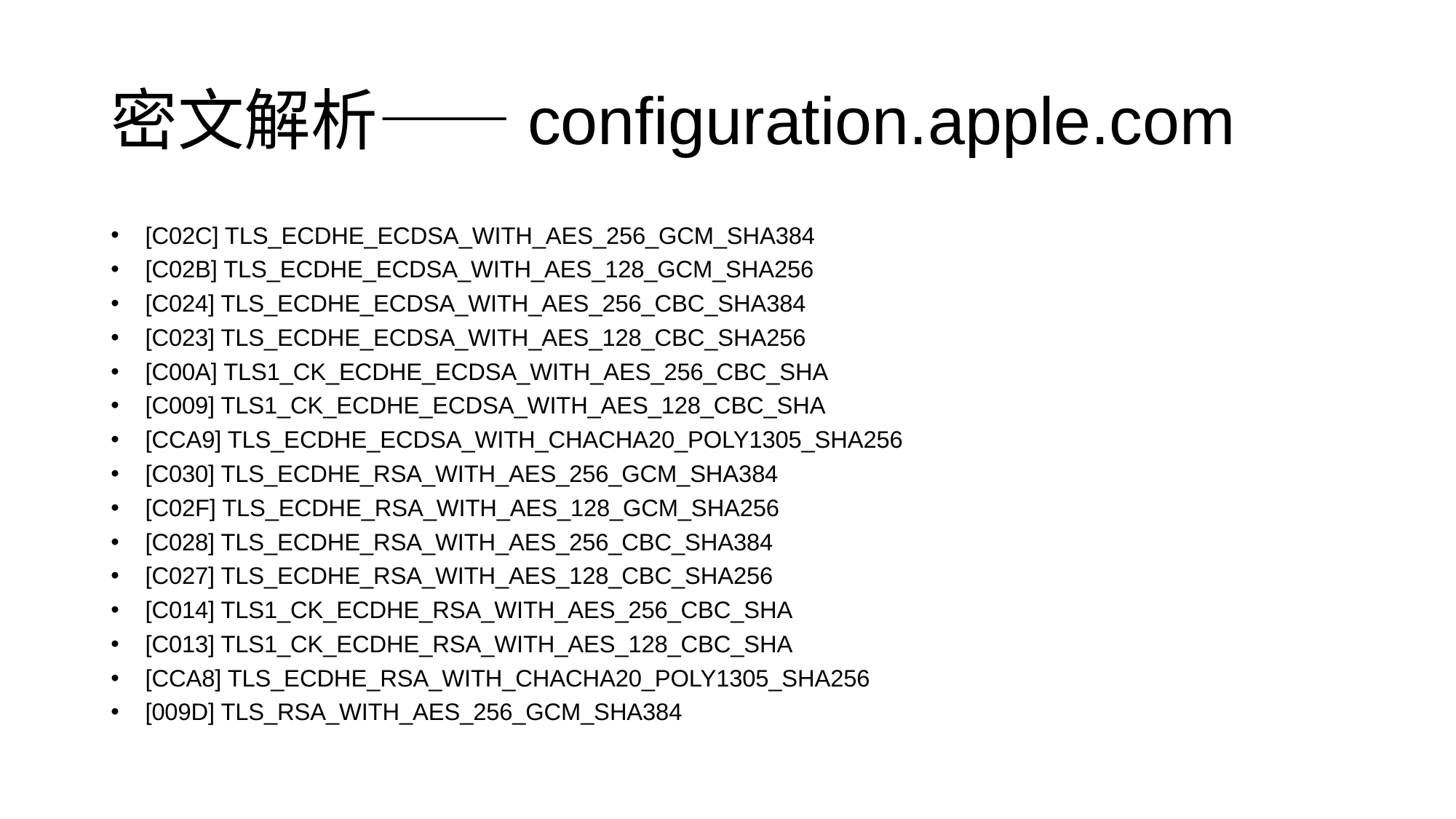

# 密文解析——configuration.apple.com
 [C02C] TLS_ECDHE_ECDSA_WITH_AES_256_GCM_SHA384
 [C02B] TLS_ECDHE_ECDSA_WITH_AES_128_GCM_SHA256
 [C024] TLS_ECDHE_ECDSA_WITH_AES_256_CBC_SHA384
 [C023] TLS_ECDHE_ECDSA_WITH_AES_128_CBC_SHA256
 [C00A] TLS1_CK_ECDHE_ECDSA_WITH_AES_256_CBC_SHA
 [C009] TLS1_CK_ECDHE_ECDSA_WITH_AES_128_CBC_SHA
 [CCA9] TLS_ECDHE_ECDSA_WITH_CHACHA20_POLY1305_SHA256
 [C030] TLS_ECDHE_RSA_WITH_AES_256_GCM_SHA384
 [C02F] TLS_ECDHE_RSA_WITH_AES_128_GCM_SHA256
 [C028] TLS_ECDHE_RSA_WITH_AES_256_CBC_SHA384
 [C027] TLS_ECDHE_RSA_WITH_AES_128_CBC_SHA256
 [C014] TLS1_CK_ECDHE_RSA_WITH_AES_256_CBC_SHA
 [C013] TLS1_CK_ECDHE_RSA_WITH_AES_128_CBC_SHA
 [CCA8] TLS_ECDHE_RSA_WITH_CHACHA20_POLY1305_SHA256
 [009D] TLS_RSA_WITH_AES_256_GCM_SHA384